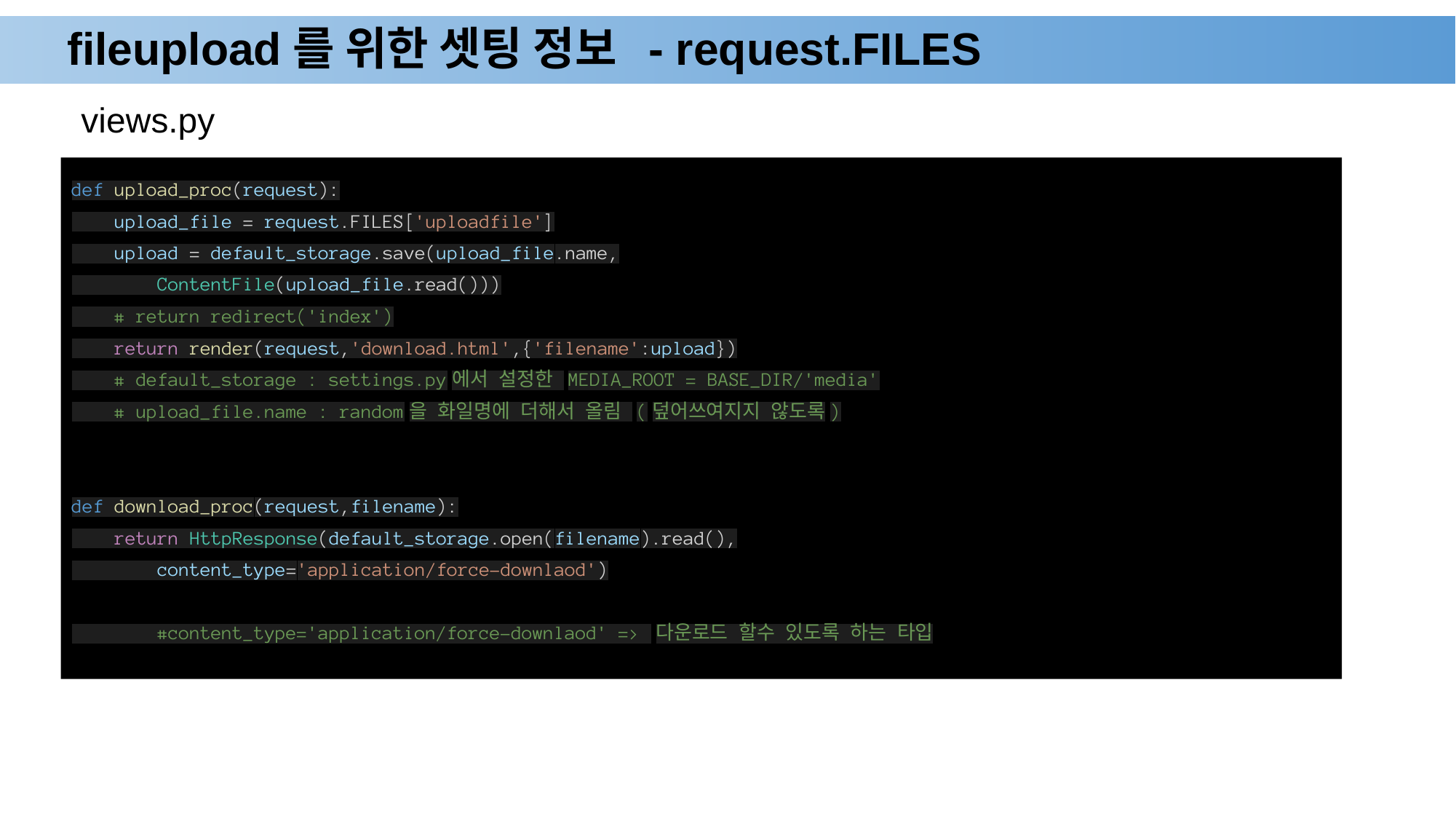

# fileupload를 위한 셋팅 정보  - request.FILES
views.py
def upload_proc(request):
    upload_file = request.FILES['uploadfile']
    upload = default_storage.save(upload_file.name,
        ContentFile(upload_file.read()))
    # return redirect('index')
    return render(request,'download.html',{'filename':upload})
    # default_storage : settings.py에서 설정한 MEDIA_ROOT = BASE_DIR/'media'
    # upload_file.name : random을 화일명에 더해서 올림 (덮어쓰여지지 않도록)

def download_proc(request,filename):
    return HttpResponse(default_storage.open(filename).read(),
        content_type='application/force-downlaod')

        #content_type='application/force-downlaod' => 다운로드 할수 있도록 하는 타입